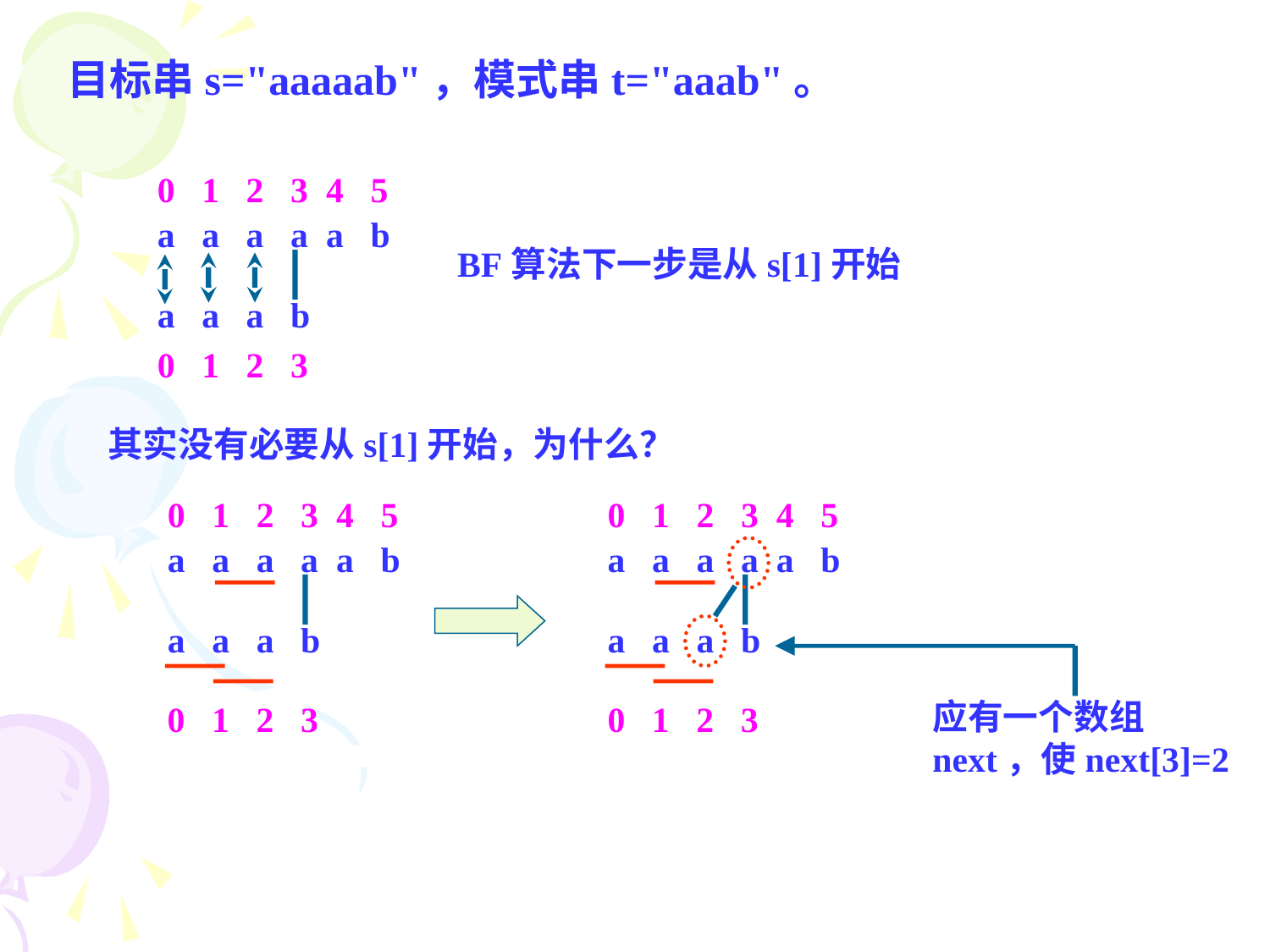

目标串s="aaaaab"，模式串t="aaab"。
0   1   2   3  4   5
a   a   a   a  a   b
BF算法下一步是从s[1]开始

a   a   a   b
0   1   2   3
其实没有必要从s[1]开始，为什么？
0   1   2   3  4   5
a   a   a   a  a   b

a   a   a   b

0   1   2   3
0   1   2   3  4   5
a   a   a   a  a   b

a   a   a   b

0   1   2   3

应有一个数组next，使next[3]=2